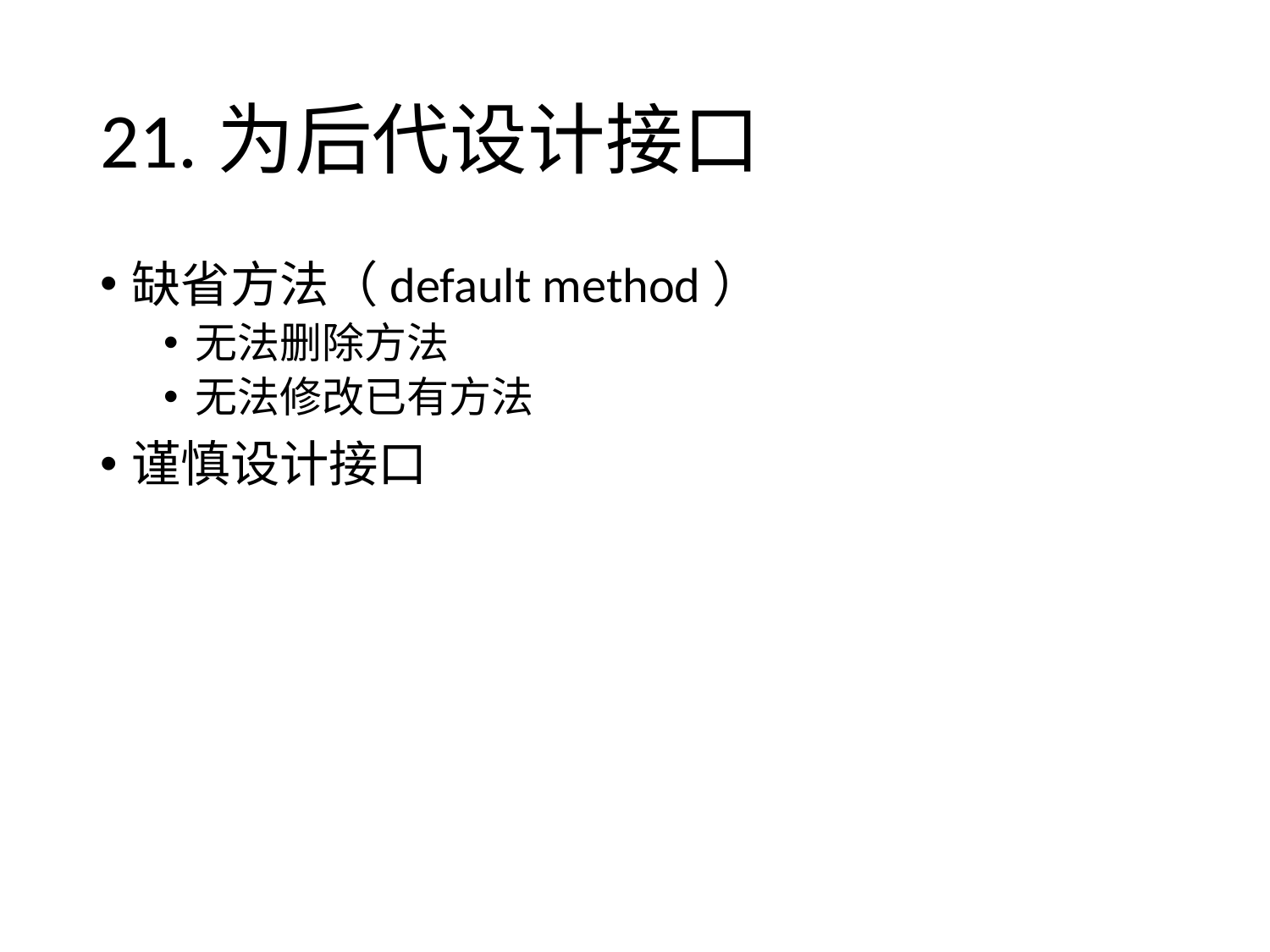

# 21.为后代设计接口
缺省方法（default method）
无法删除方法
无法修改已有方法
谨慎设计接口